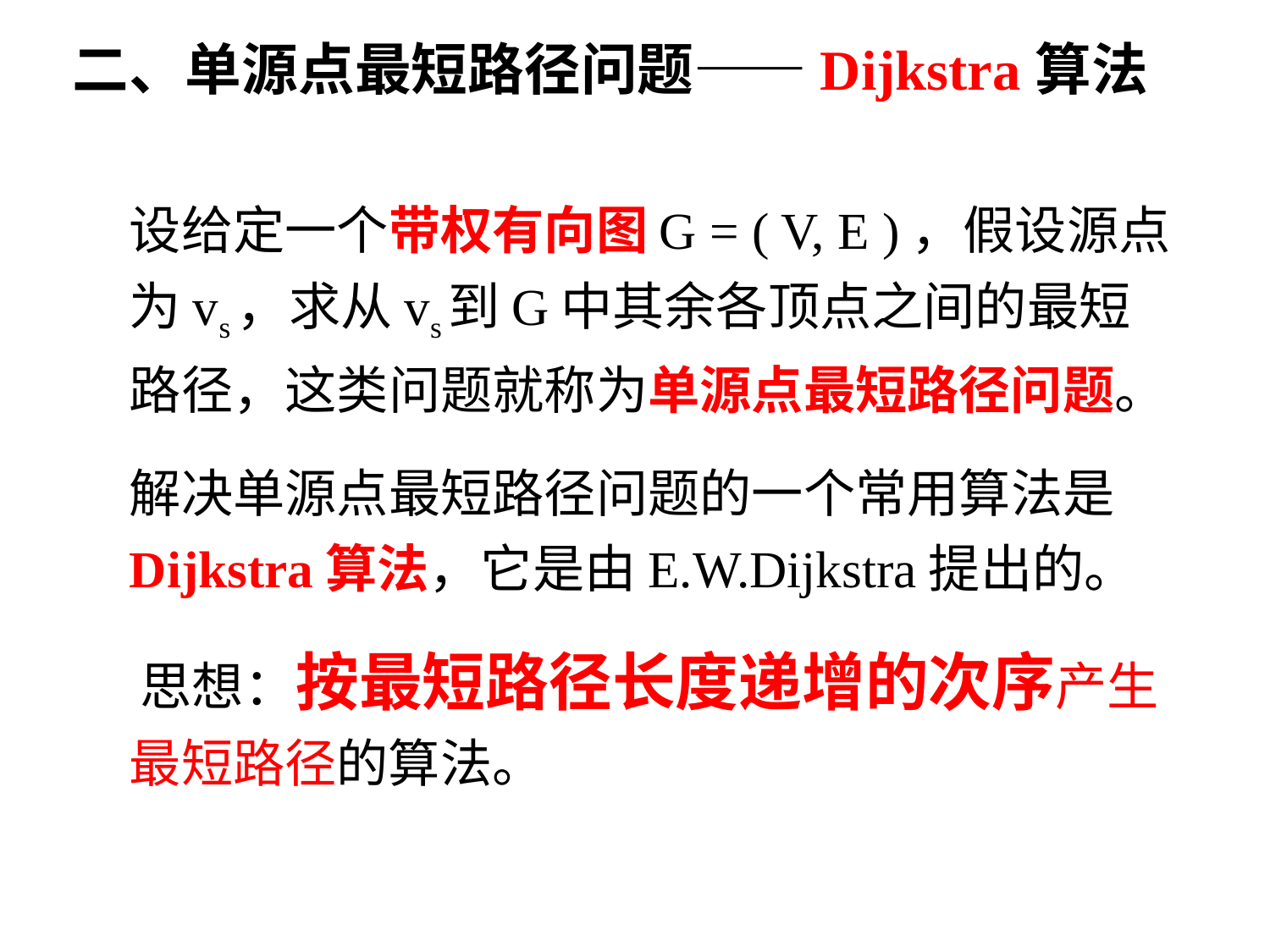

# 二、单源点最短路径问题——Dijkstra算法
	设给定一个带权有向图G = ( V, E )，假设源点为vs，求从vs到G中其余各顶点之间的最短路径，这类问题就称为单源点最短路径问题。
	解决单源点最短路径问题的一个常用算法是Dijkstra算法，它是由E.W.Dijkstra提出的。
    思想：按最短路径长度递增的次序产生最短路径的算法。